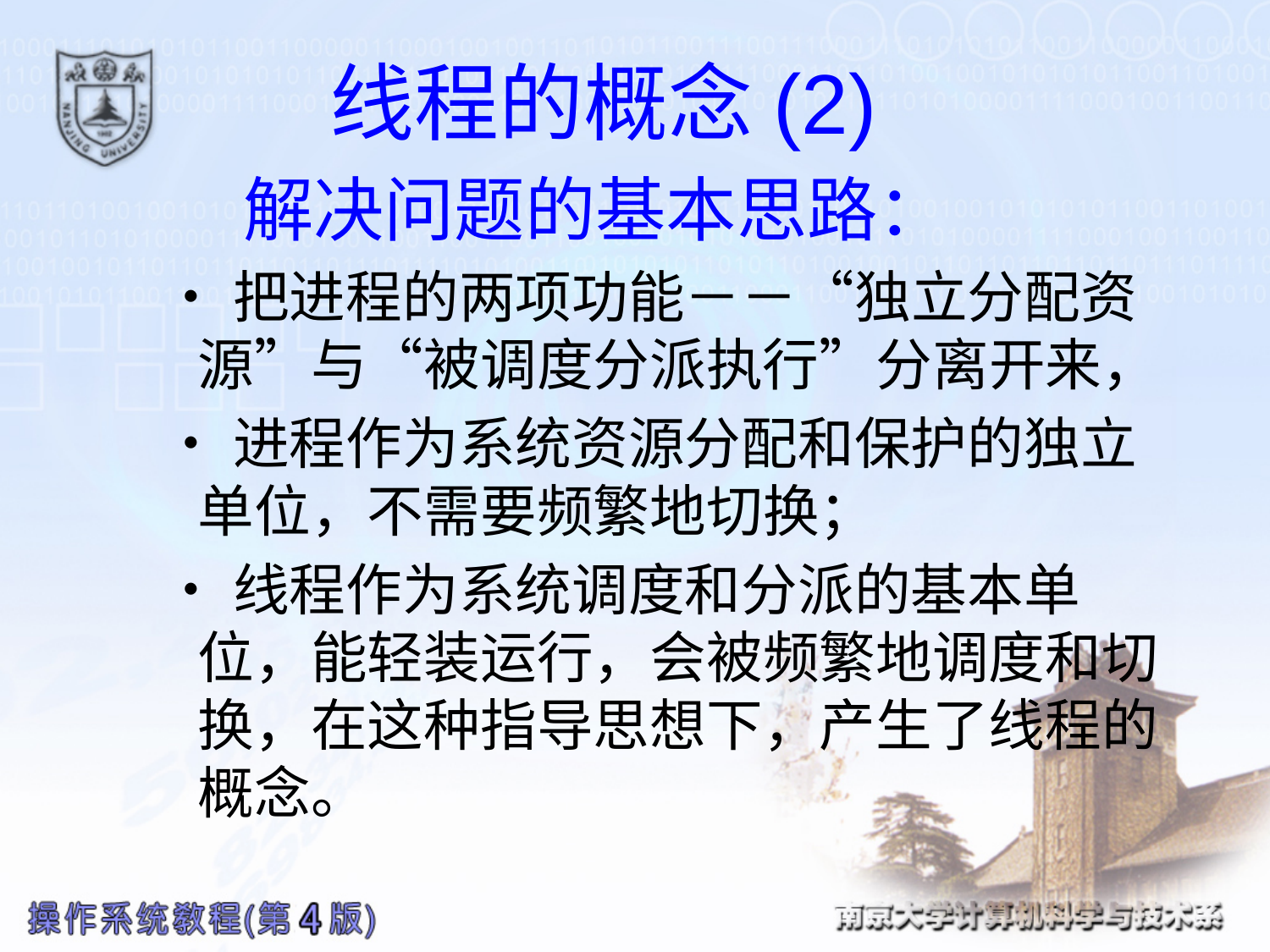

# 线程的概念(2)
     解决问题的基本思路：
 •把进程的两项功能－－“独立分配资源”与“被调度分派执行”分离开来，
 •进程作为系统资源分配和保护的独立单位，不需要频繁地切换；
 •线程作为系统调度和分派的基本单位，能轻装运行，会被频繁地调度和切换，在这种指导思想下，产生了线程的概念。